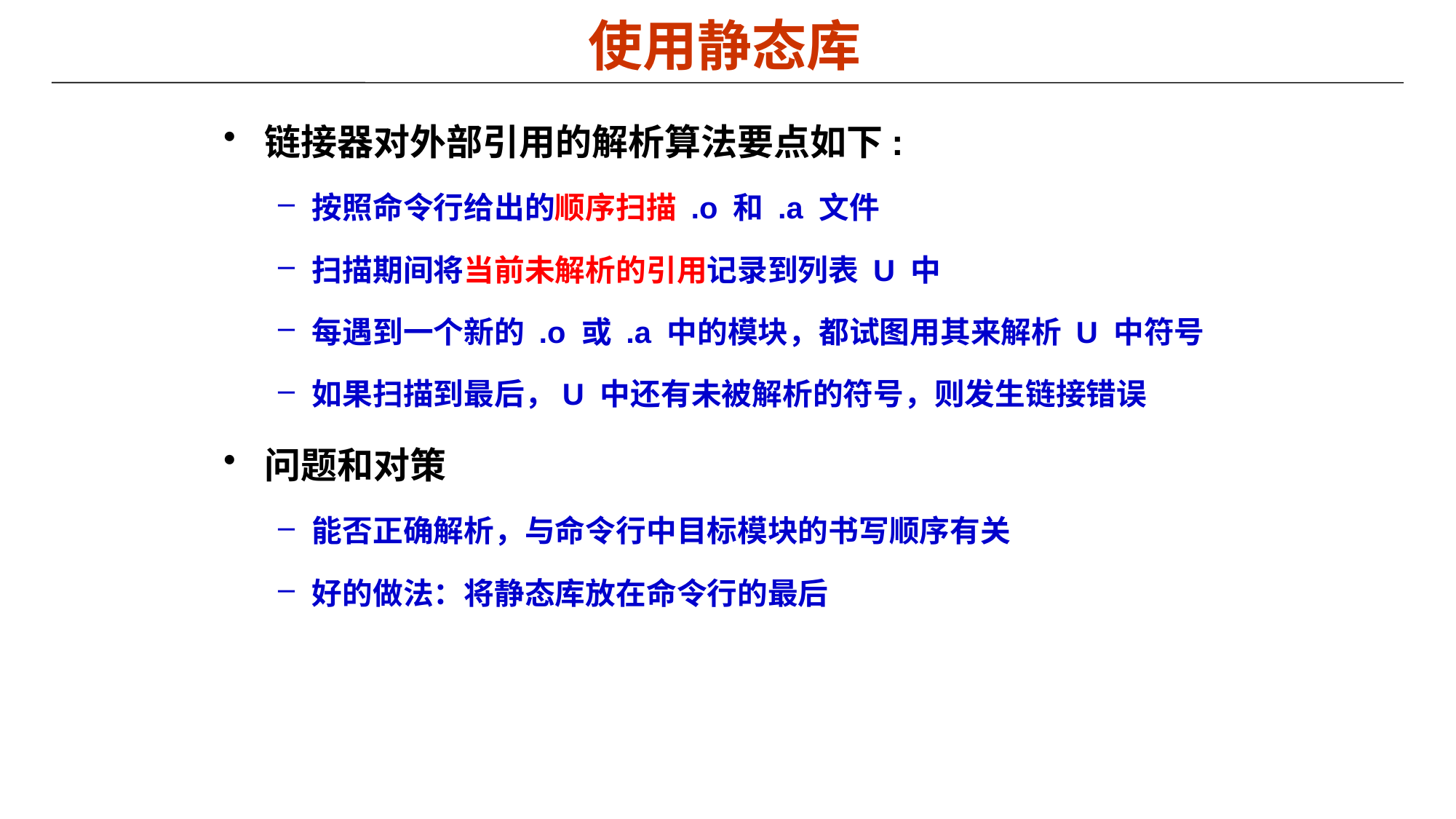

使用静态库
链接器对外部引用的解析算法要点如下:
按照命令行给出的顺序扫描 .o 和 .a 文件
扫描期间将当前未解析的引用记录到列表 U 中
每遇到一个新的 .o 或 .a 中的模块，都试图用其来解析 U 中符号
如果扫描到最后，U 中还有未被解析的符号，则发生链接错误
问题和对策
能否正确解析，与命令行中目标模块的书写顺序有关
好的做法：将静态库放在命令行的最后